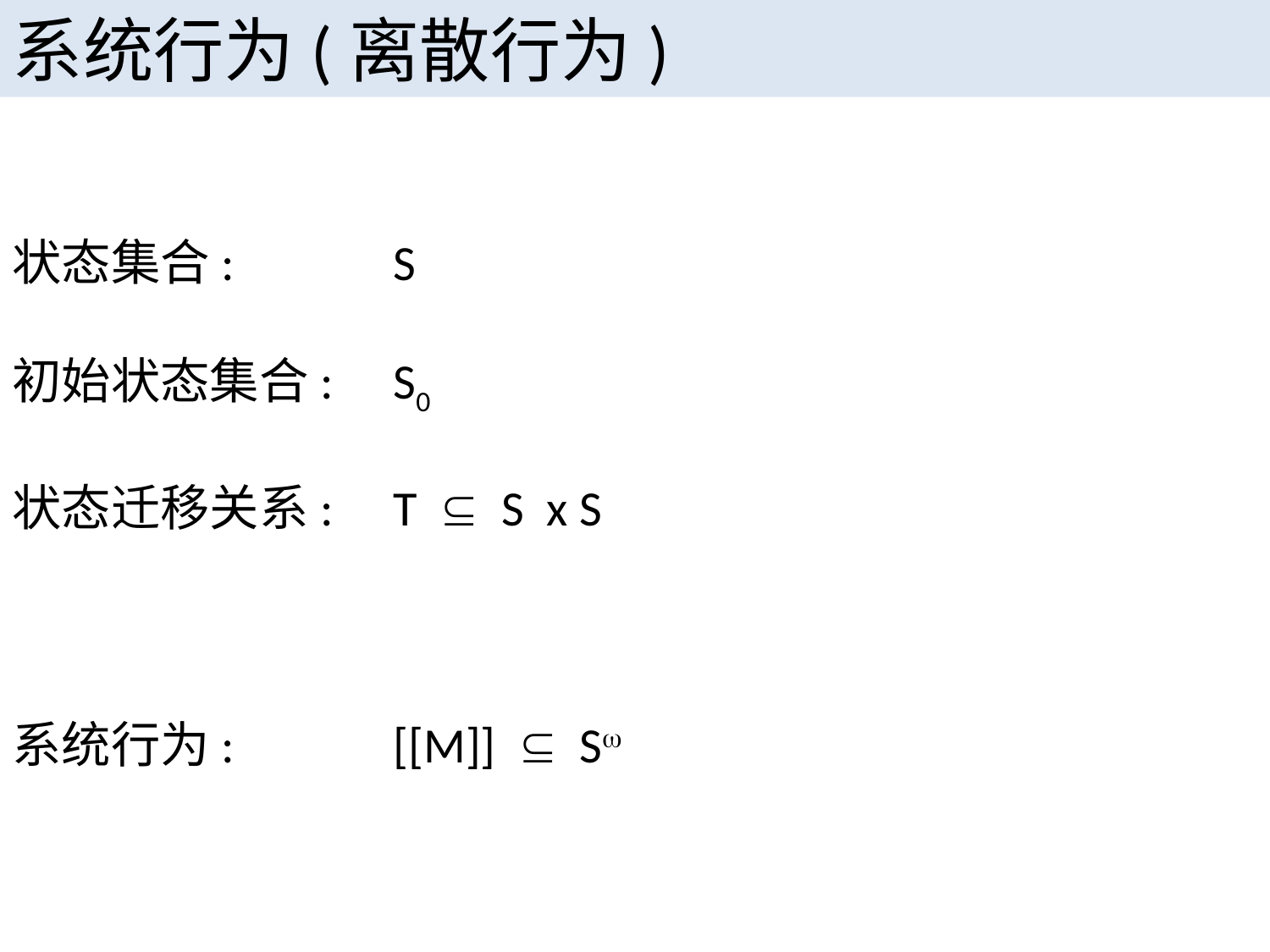

系统行为(离散行为)

状态集合: 		S

初始状态集合: 	S0

状态迁移关系: 	T  ⊆  S  x S

系统行为: 		[[M]]  ⊆  Sω